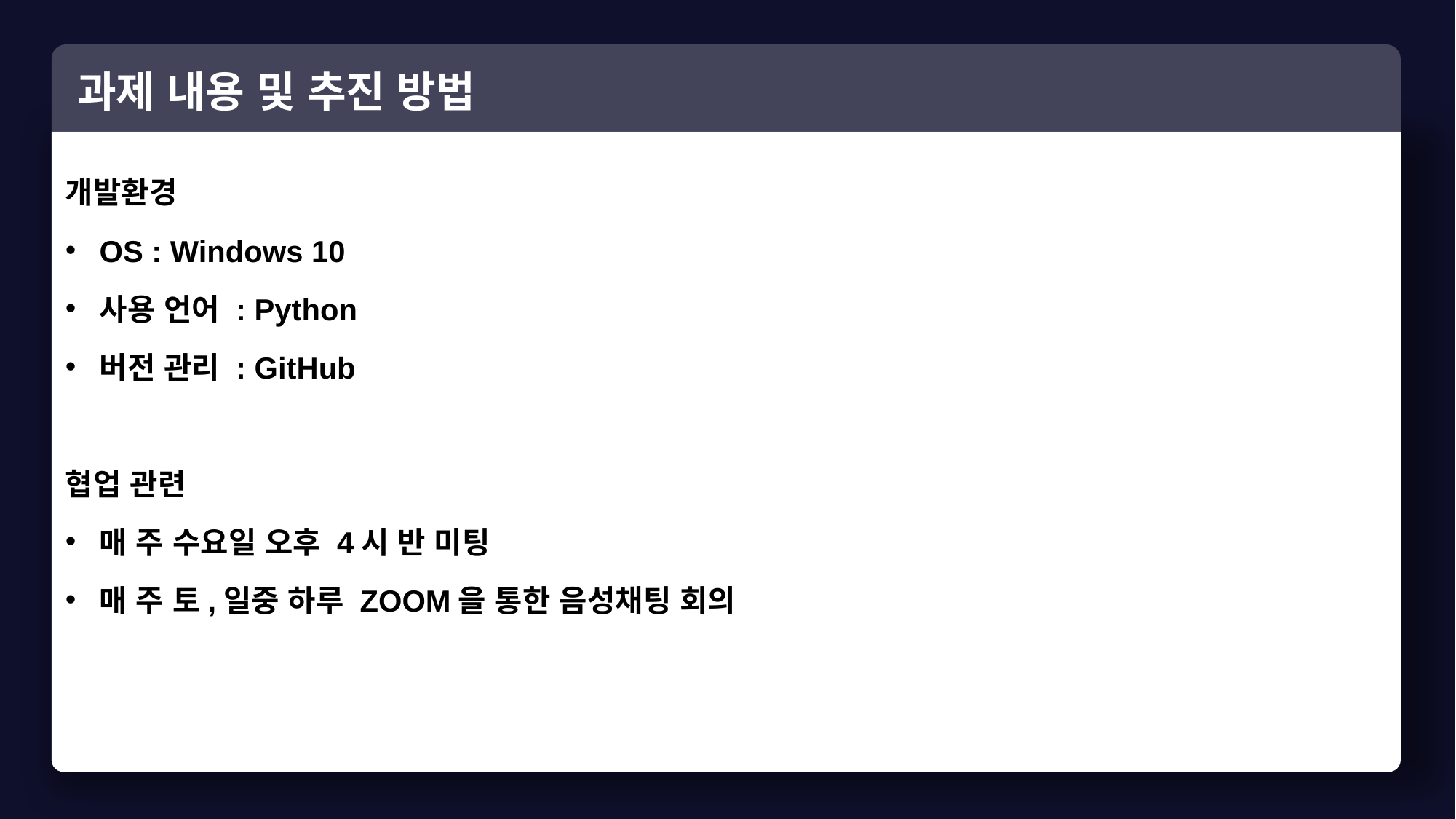

과제 내용 및 추진 방법

개발환경
OS : Windows 10
사용 언어 : Python
버전 관리 : GitHub

협업 관련
매 주 수요일 오후 4시 반 미팅
매 주 토,일중 하루 ZOOM을 통한 음성채팅 회의